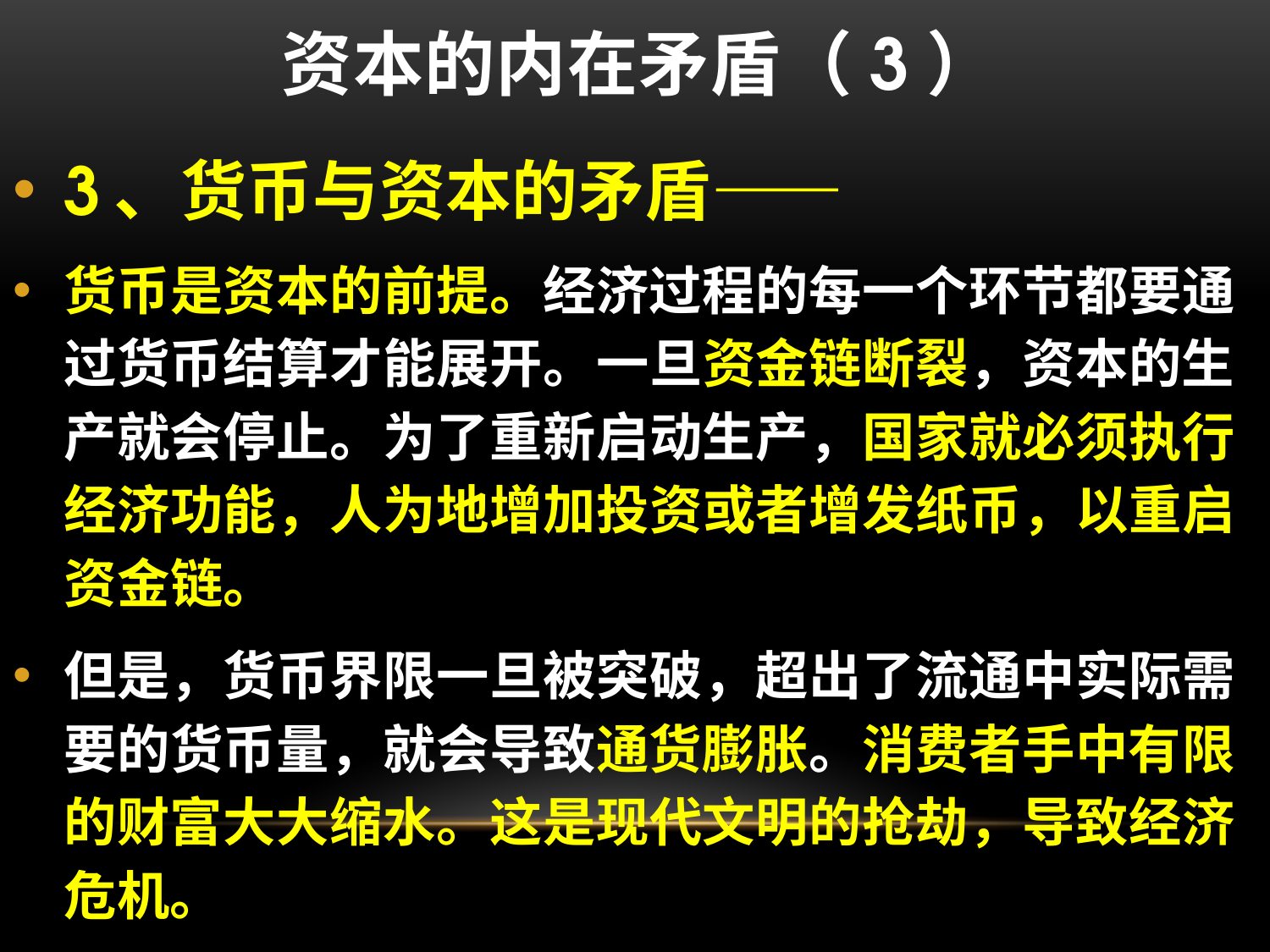

# 资本的内在矛盾（3）
3、货币与资本的矛盾——
货币是资本的前提。经济过程的每一个环节都要通过货币结算才能展开。一旦资金链断裂，资本的生产就会停止。为了重新启动生产，国家就必须执行经济功能，人为地增加投资或者增发纸币，以重启资金链。
但是，货币界限一旦被突破，超出了流通中实际需要的货币量，就会导致通货膨胀。消费者手中有限的财富大大缩水。这是现代文明的抢劫，导致经济危机。